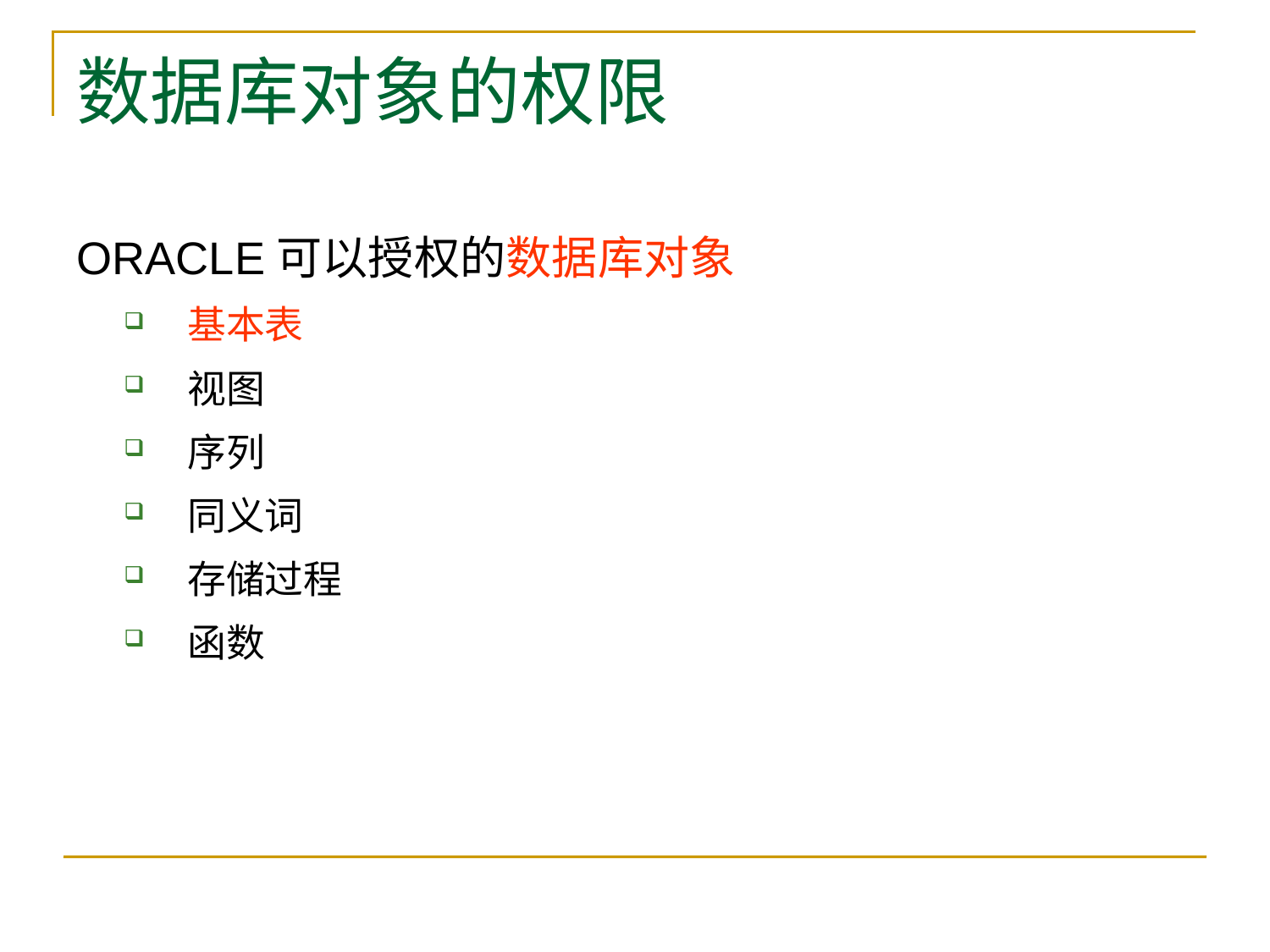

# 数据库对象的权限
ORACLE可以授权的数据库对象
 基本表
 视图
 序列
 同义词
 存储过程
 函数